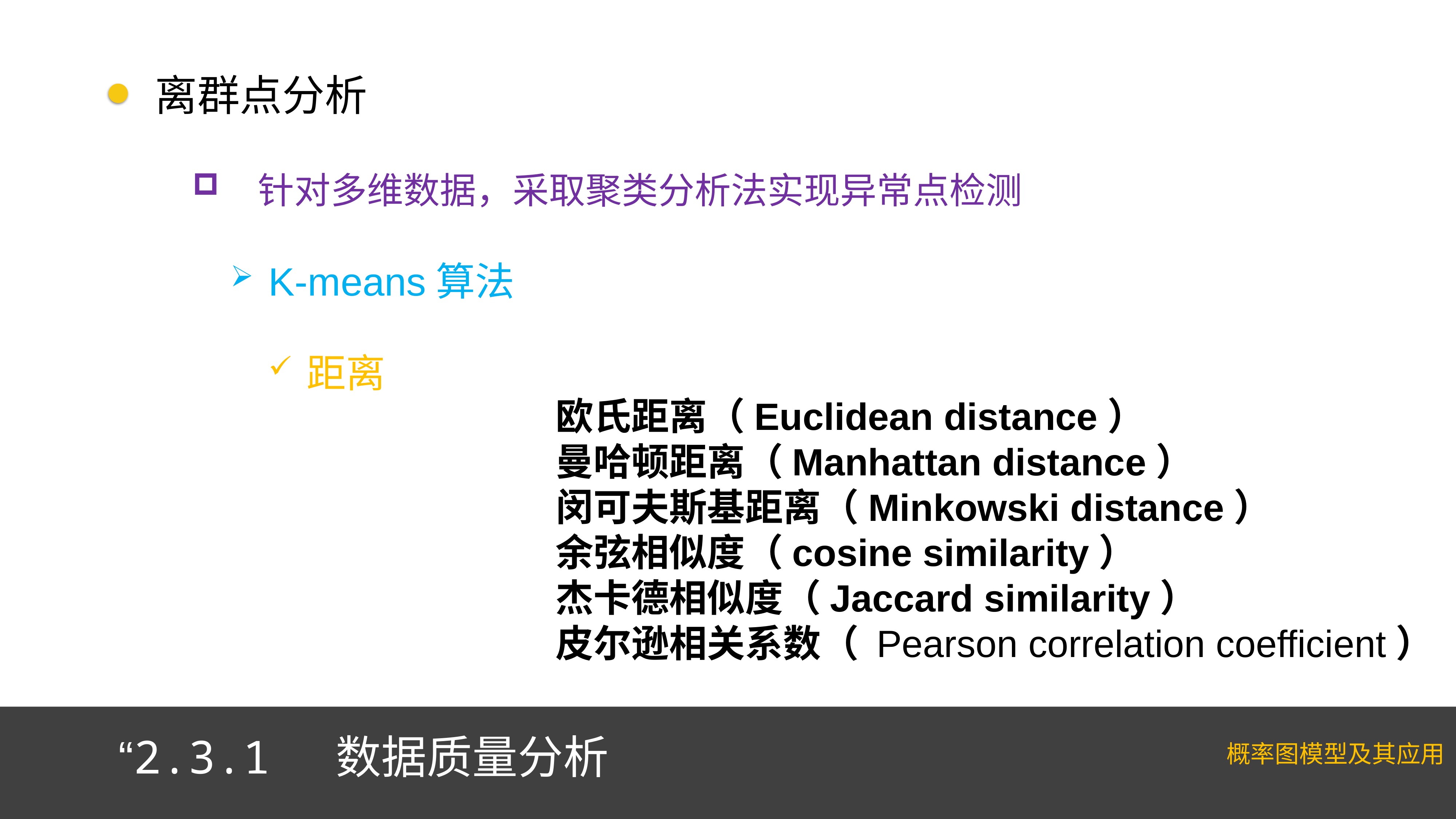

离群点分析
  针对多维数据，采取聚类分析法实现异常点检测
K-means算法
距离

欧氏距离（Euclidean distance）
曼哈顿距离（Manhattan distance）
闵可夫斯基距离（Minkowski distance）
余弦相似度（cosine similarity）
杰卡德相似度（Jaccard similarity）
皮尔逊相关系数（ Pearson correlation coefficient）

“2.3.1  数据质量分析